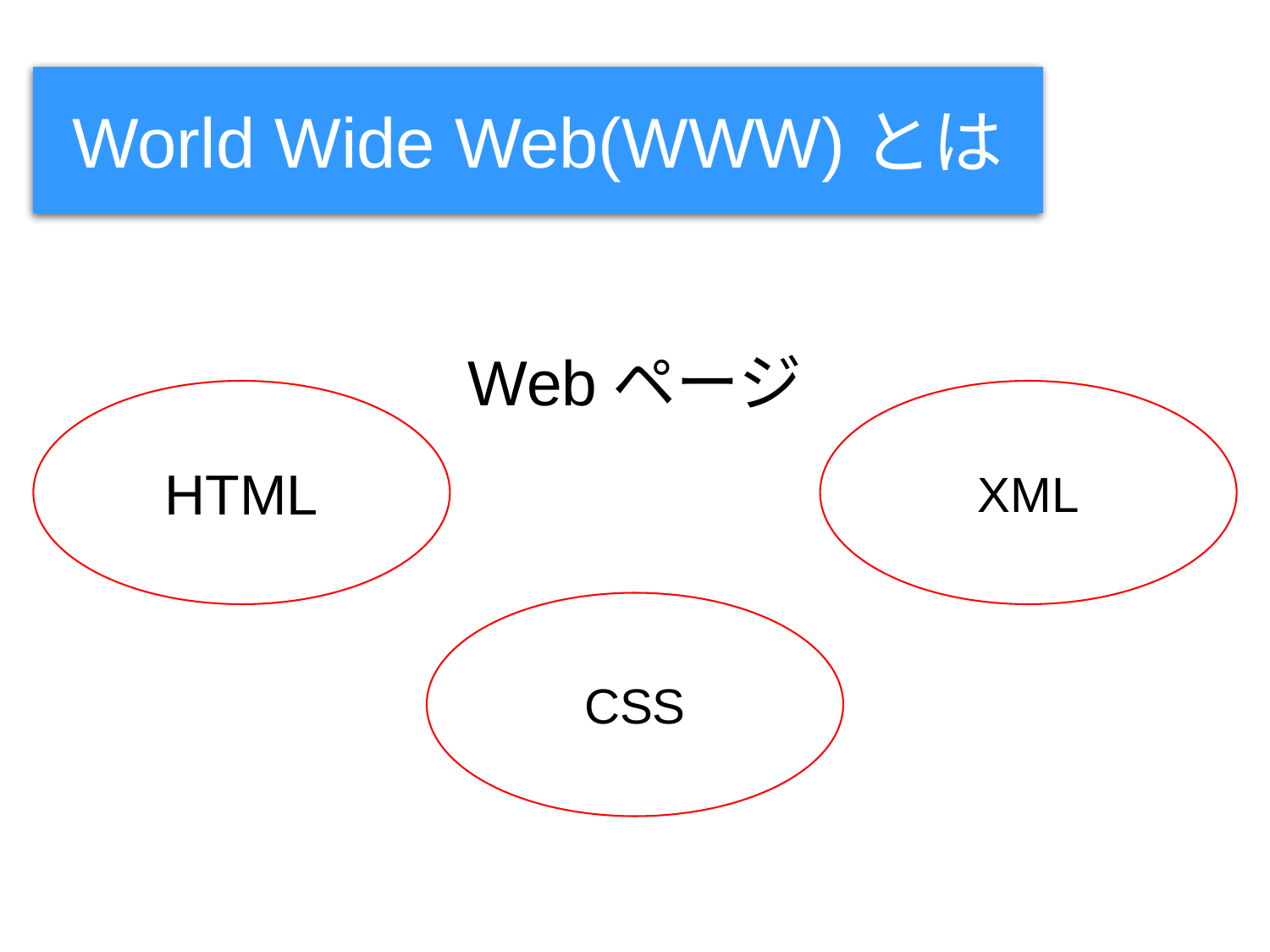

World Wide Web(WWW)とは
Webページ
HTML
XML
CSS